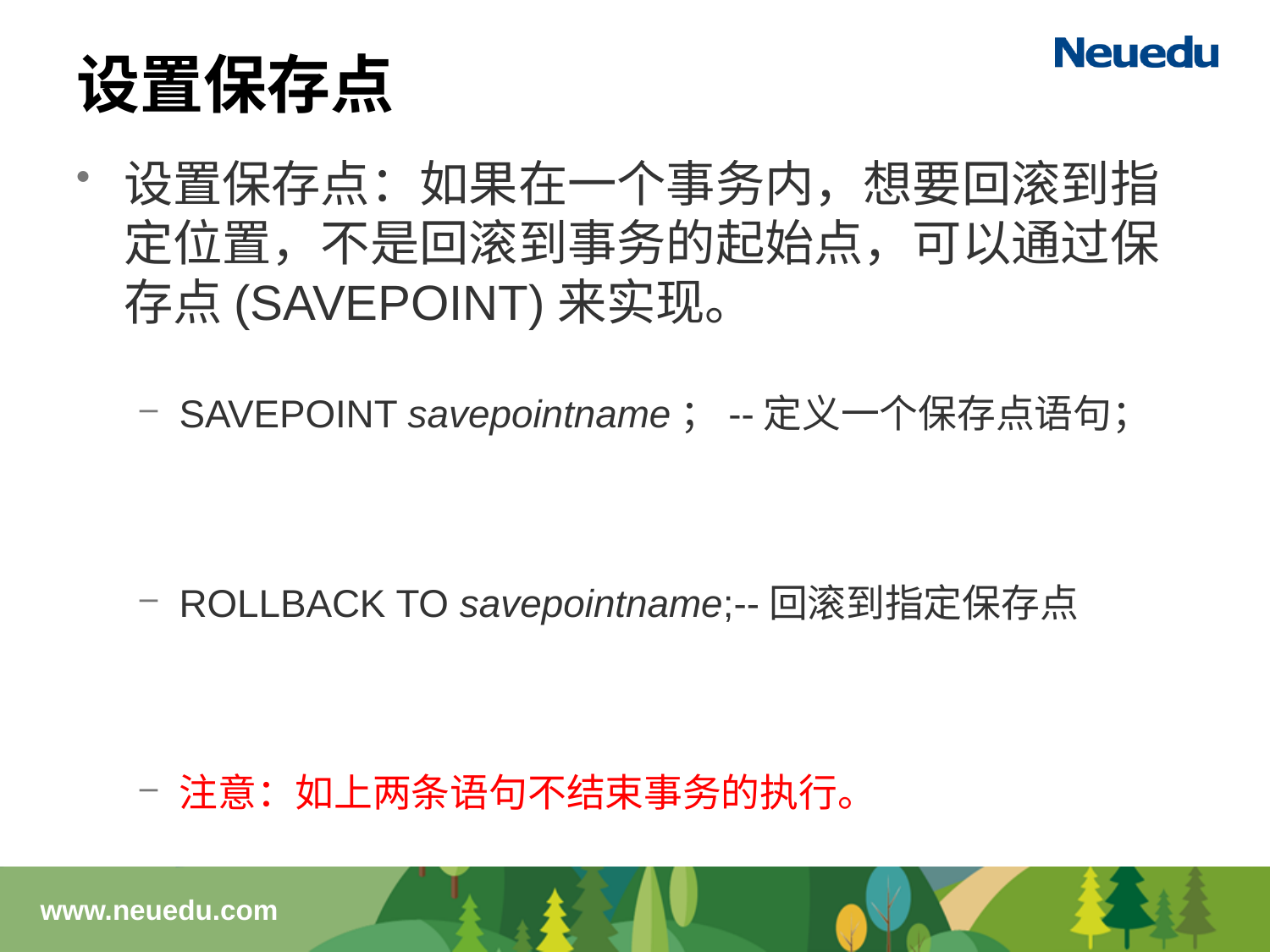

# 设置保存点
设置保存点：如果在一个事务内，想要回滚到指定位置，不是回滚到事务的起始点，可以通过保存点(SAVEPOINT)来实现。

SAVEPOINT savepointname；--定义一个保存点语句；

ROLLBACK TO savepointname;--回滚到指定保存点

注意：如上两条语句不结束事务的执行。